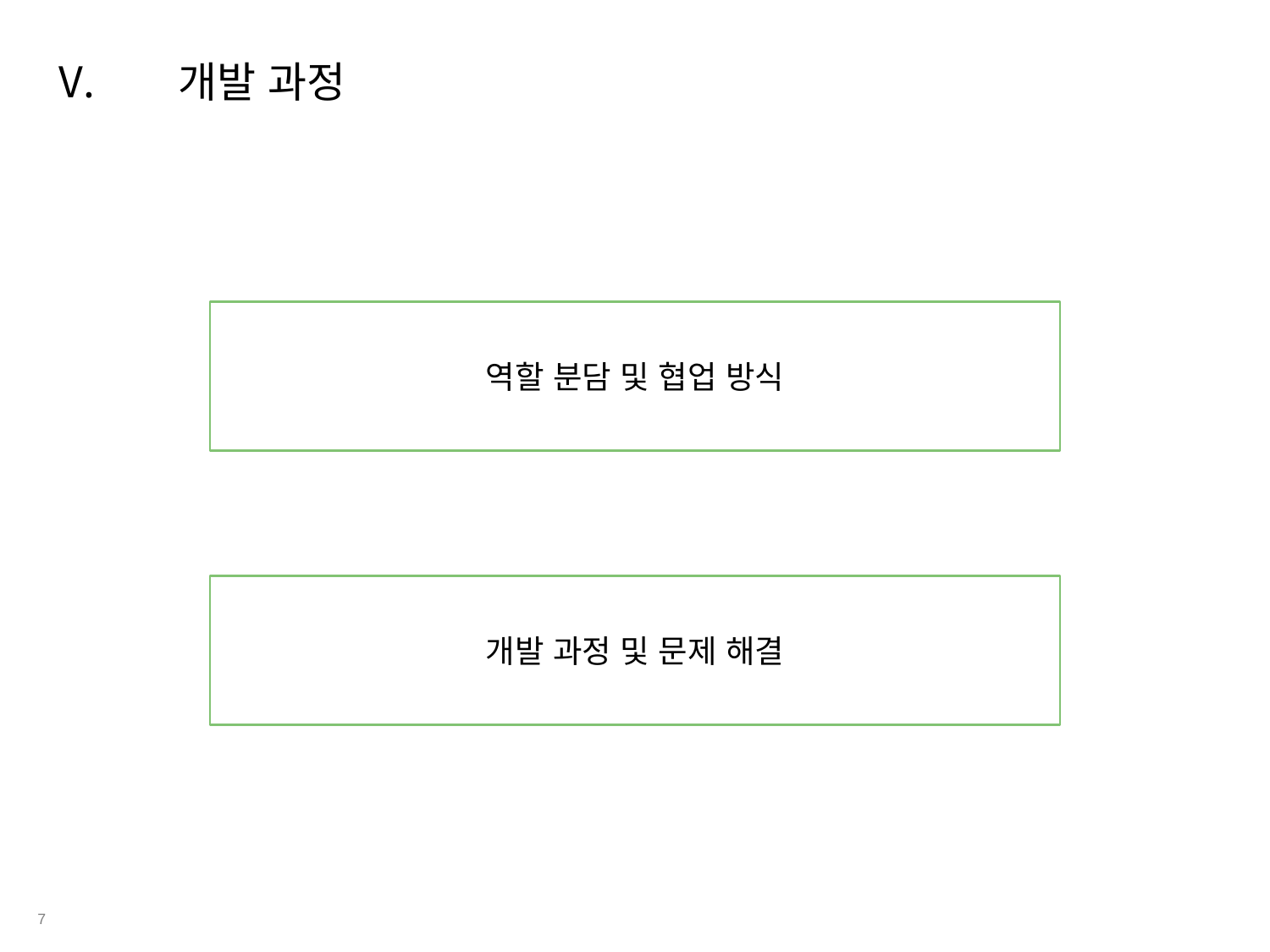

# 개발 과정
역할 분담 및 협업 방식
개발 과정 및 문제 해결